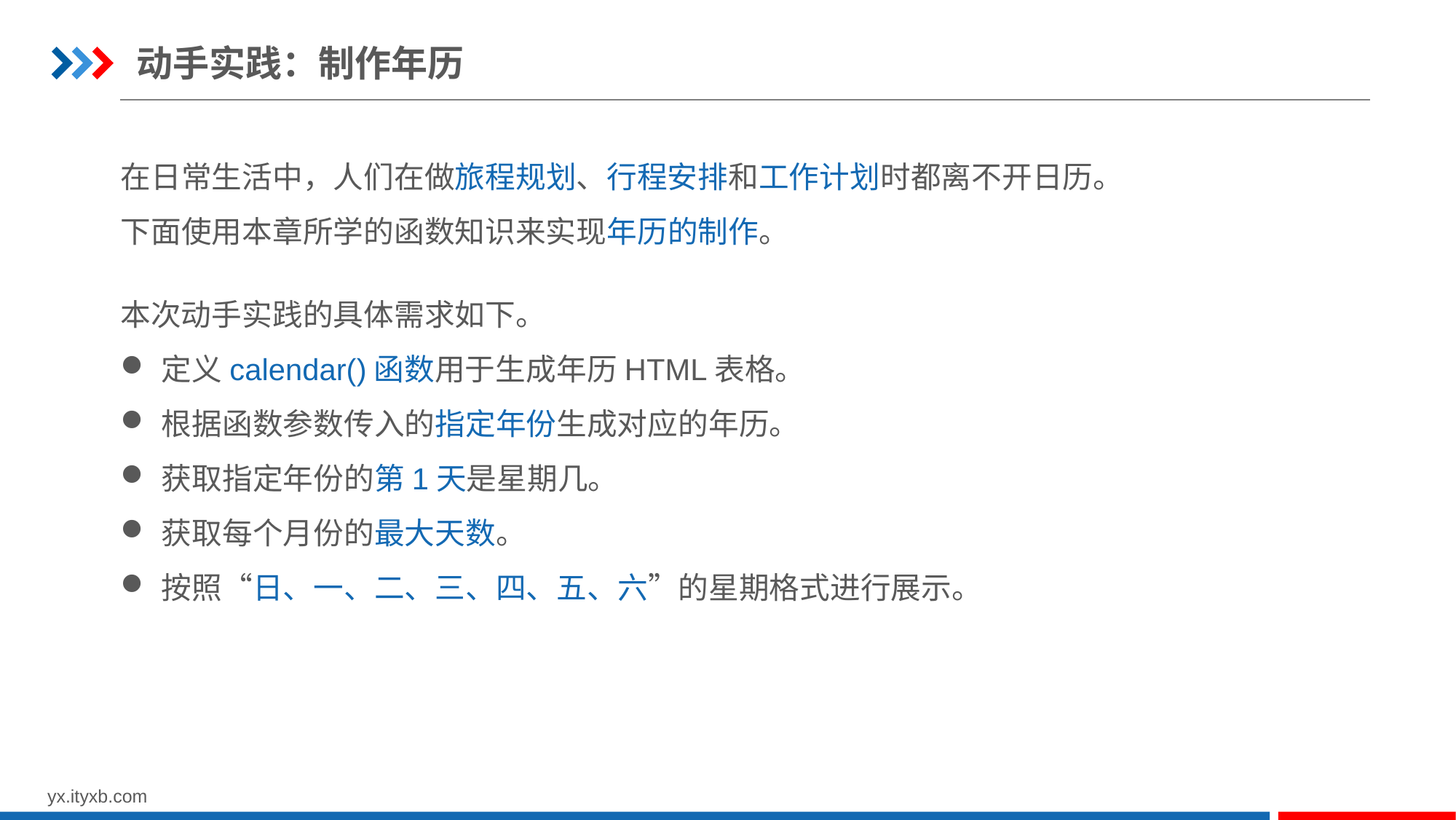

动手实践：制作年历
在日常生活中，人们在做旅程规划、行程安排和工作计划时都离不开日历。
下面使用本章所学的函数知识来实现年历的制作。

本次动手实践的具体需求如下。
定义calendar()函数用于生成年历HTML表格。
根据函数参数传入的指定年份生成对应的年历。
获取指定年份的第1天是星期几。
获取每个月份的最大天数。
按照“日、一、二、三、四、五、六”的星期格式进行展示。